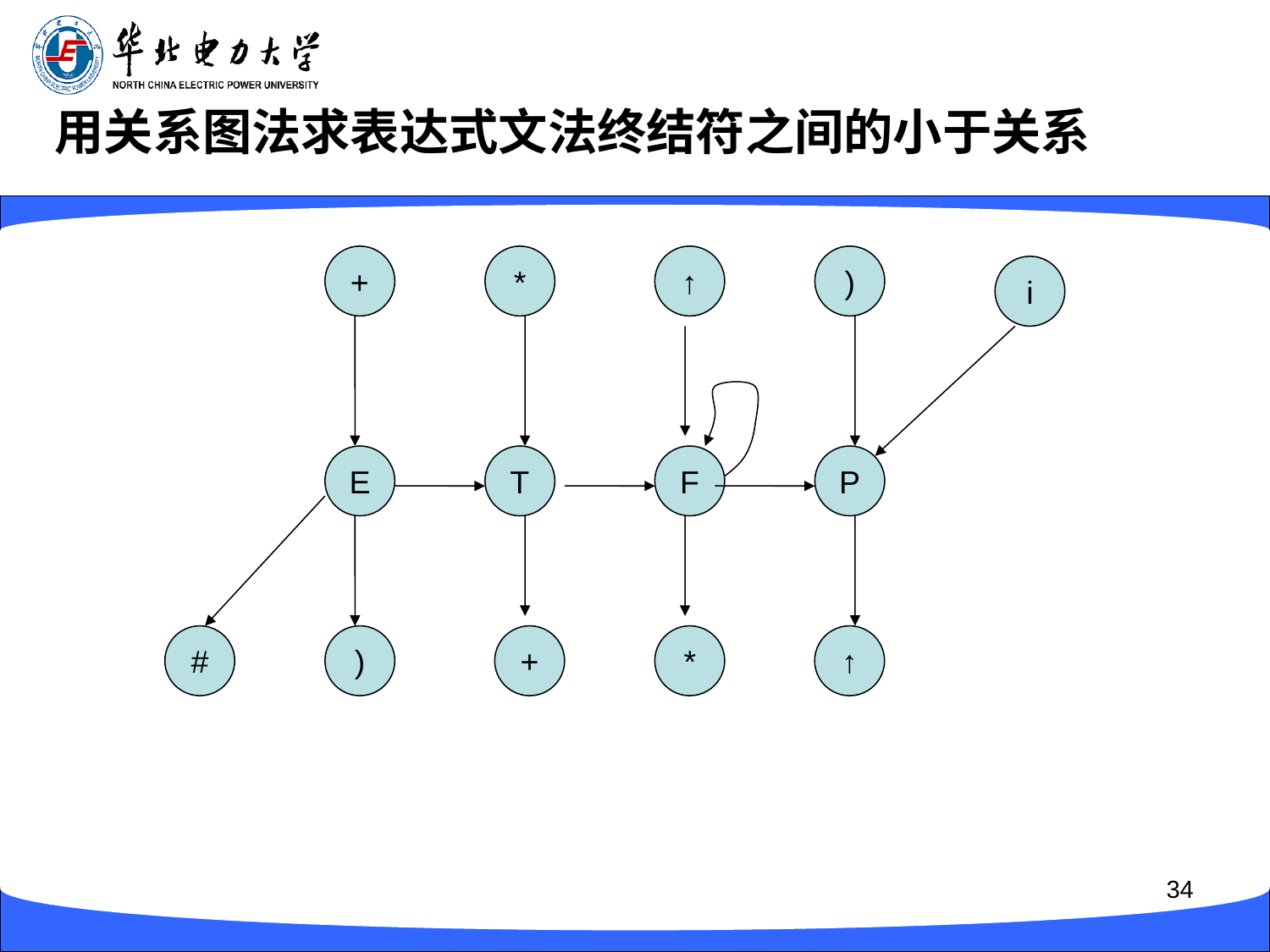

# 用关系图法求表达式文法终结符之间的小于关系
+
*
↑
)
i

E
T
F
P

#
)
+
*
↑
34